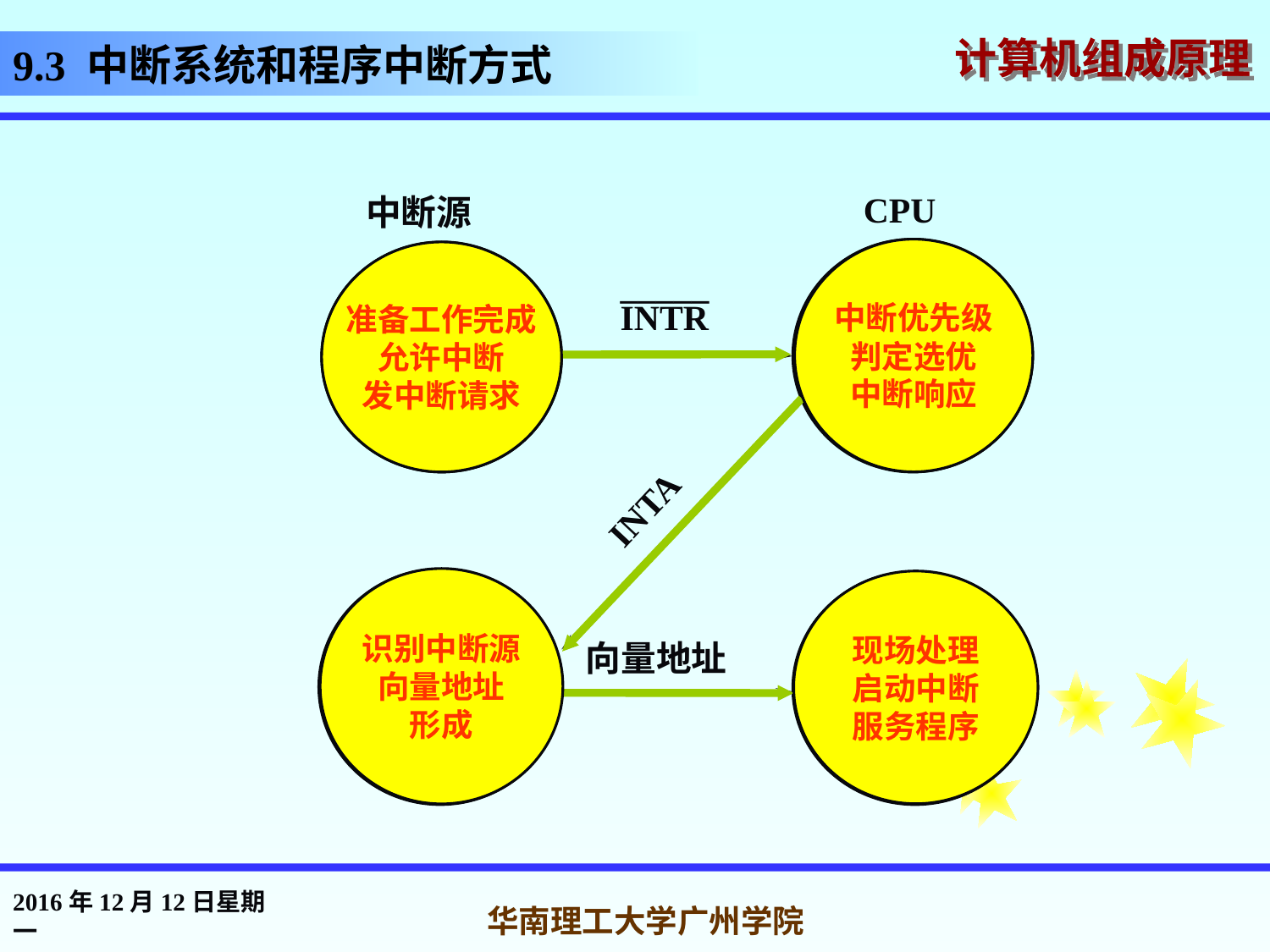

# 9.3 中断系统和程序中断方式
 CPU
中断源
中断优先级
判定选优
中断响应
准备工作完成
允许中断
发中断请求
_____
INTR

INTA
识别中断源
向量地址
形成
现场处理
启动中断
服务程序
向量地址

中断优先级
判定选优
中断响应
准备工作完成
允许中断
发中断请求

识别中断源
向量地址
形成
现场处理
启动中断
服务程序

2016年12月12日星期一
华南理工大学广州学院